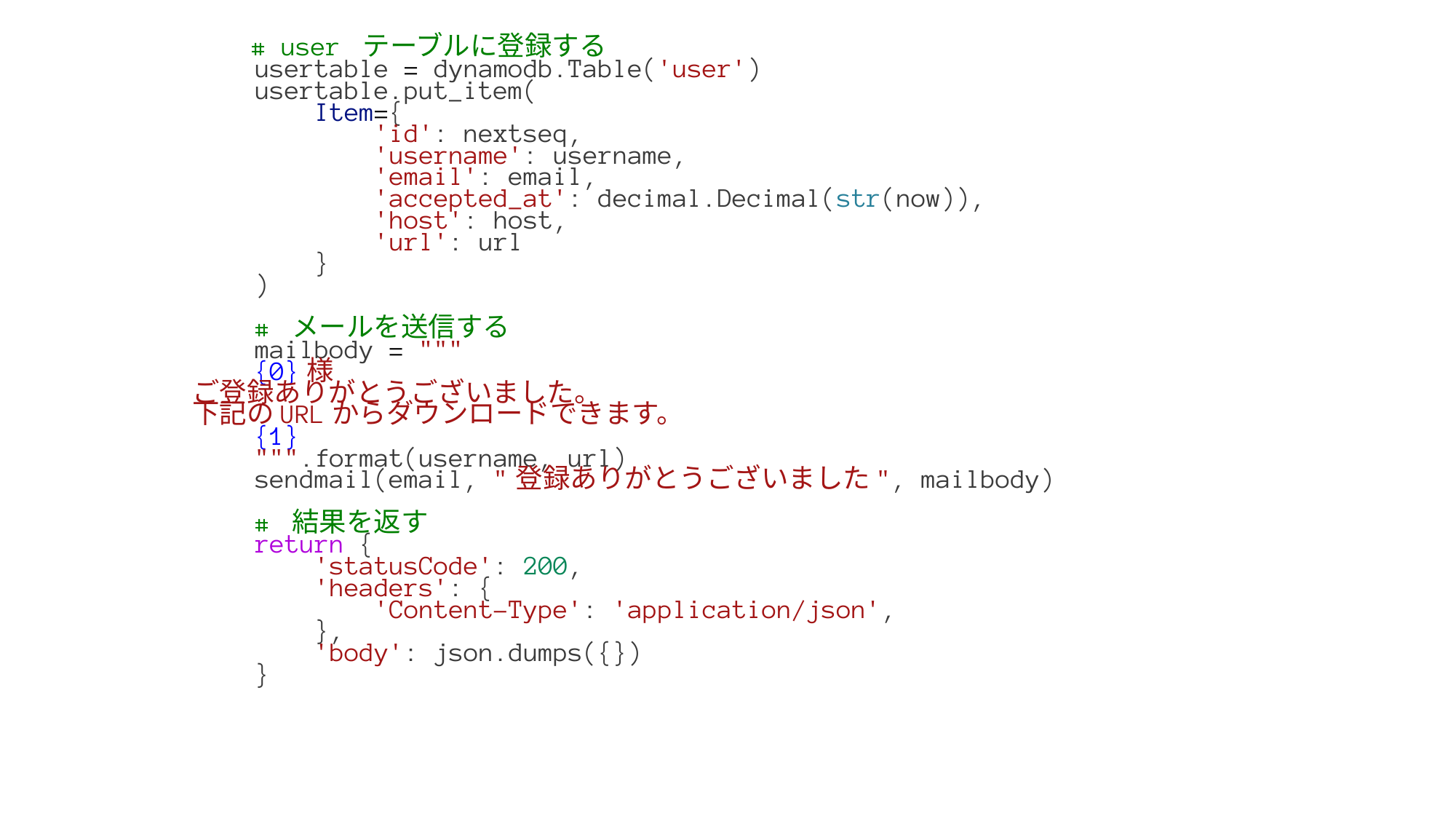

# user テーブルに登録する
        usertable = dynamodb.Table('user')
        usertable.put_item(
            Item={
                'id': nextseq,
                'username': username,
                'email': email,
                'accepted_at': decimal.Decimal(str(now)),
                'host': host,
                'url': url
            }
        )

        # メールを送信する
        mailbody = """
        {0}様
        ご登録ありがとうございました。
        下記のURLからダウンロードできます。
        {1}
        """.format(username, url)
        sendmail(email, "登録ありがとうございました", mailbody)
        # 結果を返す
        return {
            'statusCode': 200,
            'headers': {
                'Content-Type': 'application/json',
            },
            'body': json.dumps({})
        }